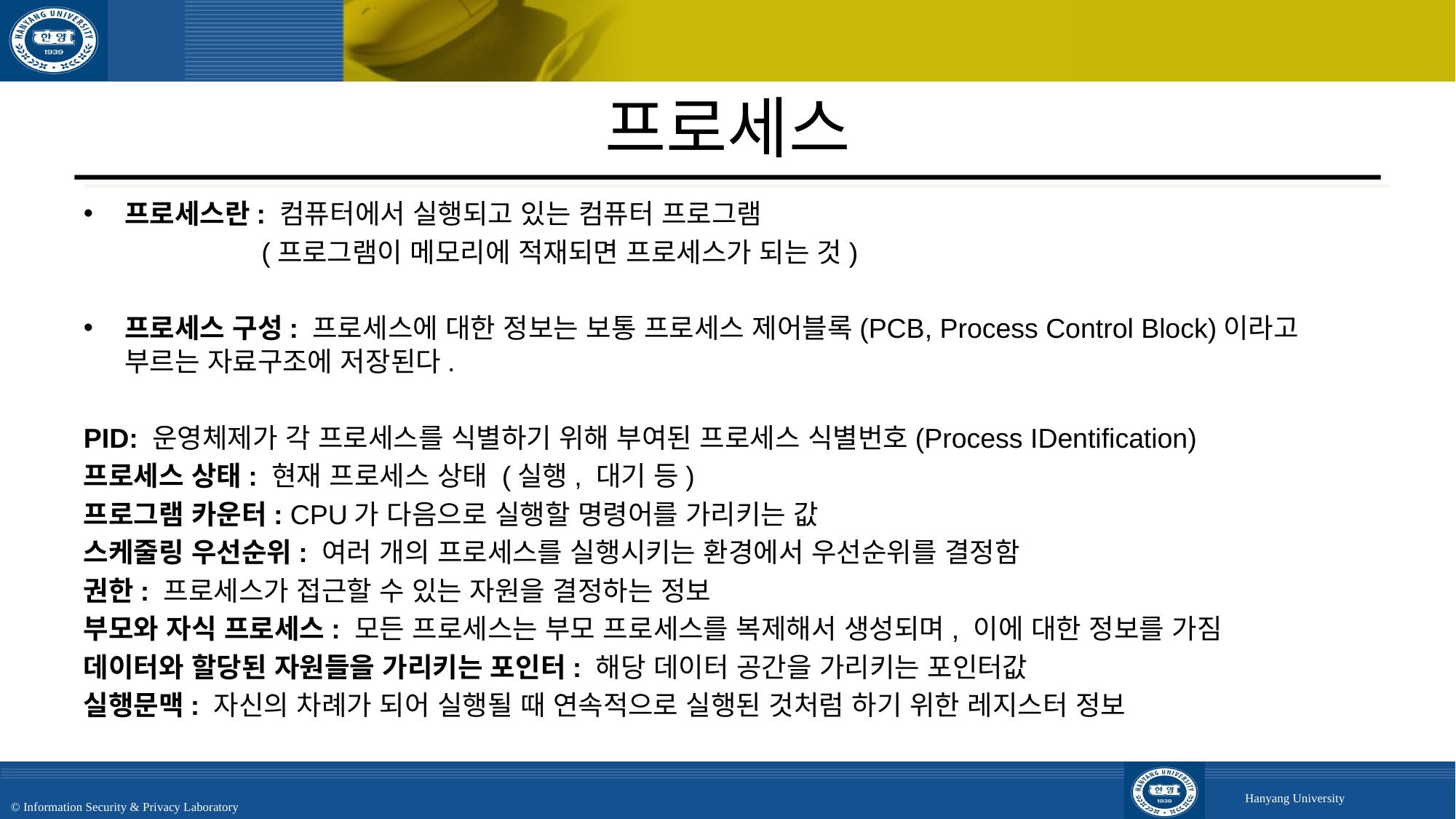

# 프로세스
프로세스란: 컴퓨터에서 실행되고 있는 컴퓨터 프로그램
	         (프로그램이 메모리에 적재되면 프로세스가 되는 것)

프로세스 구성: 프로세스에 대한 정보는 보통 프로세스 제어블록(PCB, Process Control Block)이라고 부르는 자료구조에 저장된다.

PID: 운영체제가 각 프로세스를 식별하기 위해 부여된 프로세스 식별번호(Process IDentification)
프로세스 상태: 현재 프로세스 상태 (실행, 대기 등)
프로그램 카운터: CPU가 다음으로 실행할 명령어를 가리키는 값
스케줄링 우선순위: 여러 개의 프로세스를 실행시키는 환경에서 우선순위를 결정함
권한: 프로세스가 접근할 수 있는 자원을 결정하는 정보
부모와 자식 프로세스: 모든 프로세스는 부모 프로세스를 복제해서 생성되며, 이에 대한 정보를 가짐
데이터와 할당된 자원들을 가리키는 포인터: 해당 데이터 공간을 가리키는 포인터값
실행문맥: 자신의 차례가 되어 실행될 때 연속적으로 실행된 것처럼 하기 위한 레지스터 정보